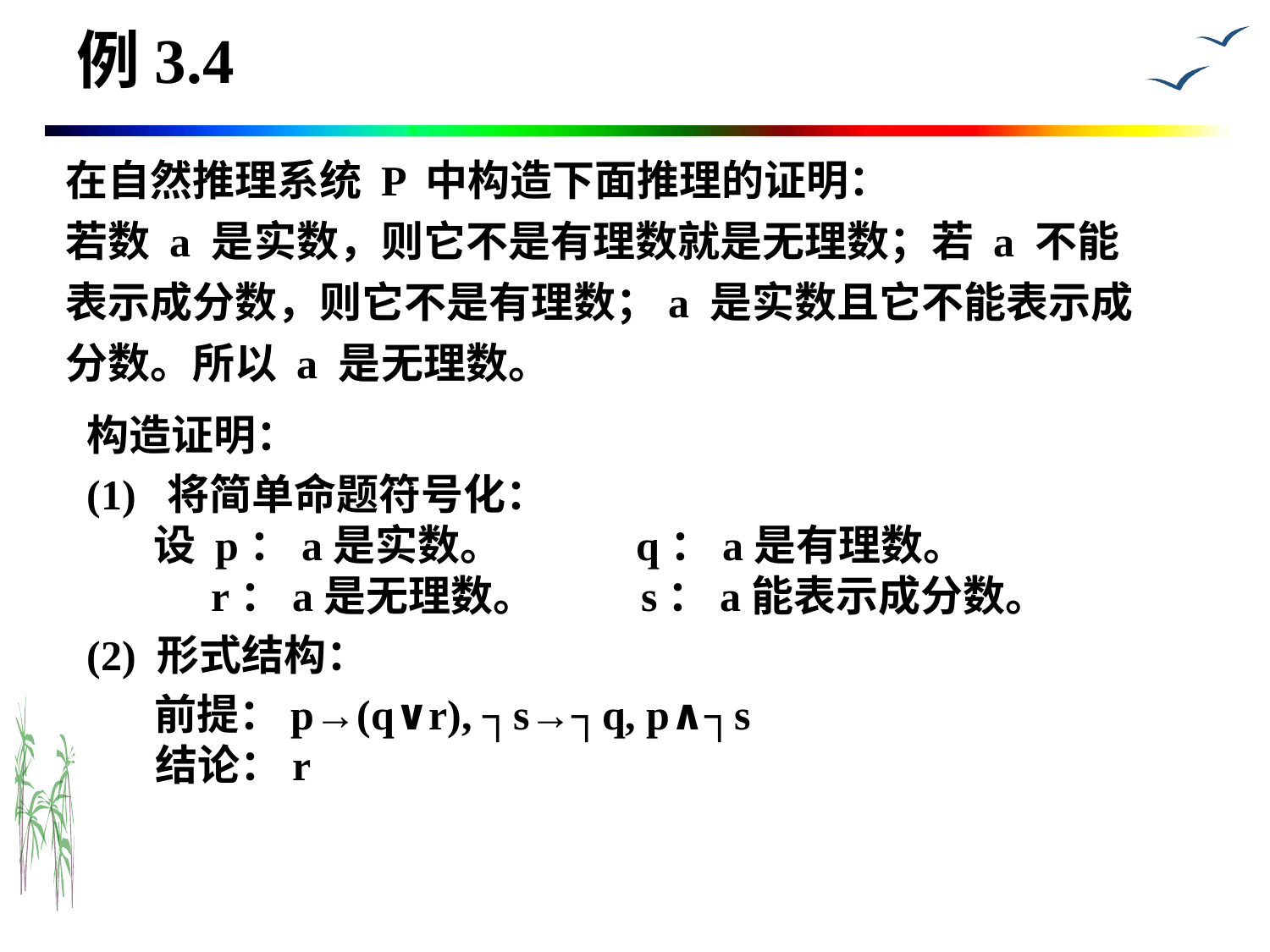

# 例3.4
在自然推理系统 P 中构造下面推理的证明：
若数 a 是实数，则它不是有理数就是无理数；若 a 不能表示成分数，则它不是有理数；a 是实数且它不能表示成分数。所以 a 是无理数。
构造证明：
(1)  将简单命题符号化：
  设 p：a是实数。             q：a是有理数。
       r：a是无理数。          s：a能表示成分数。
(2) 形式结构：
      前提：p→(q∨r), ┐s→┐q, p∧┐s
 结论：r